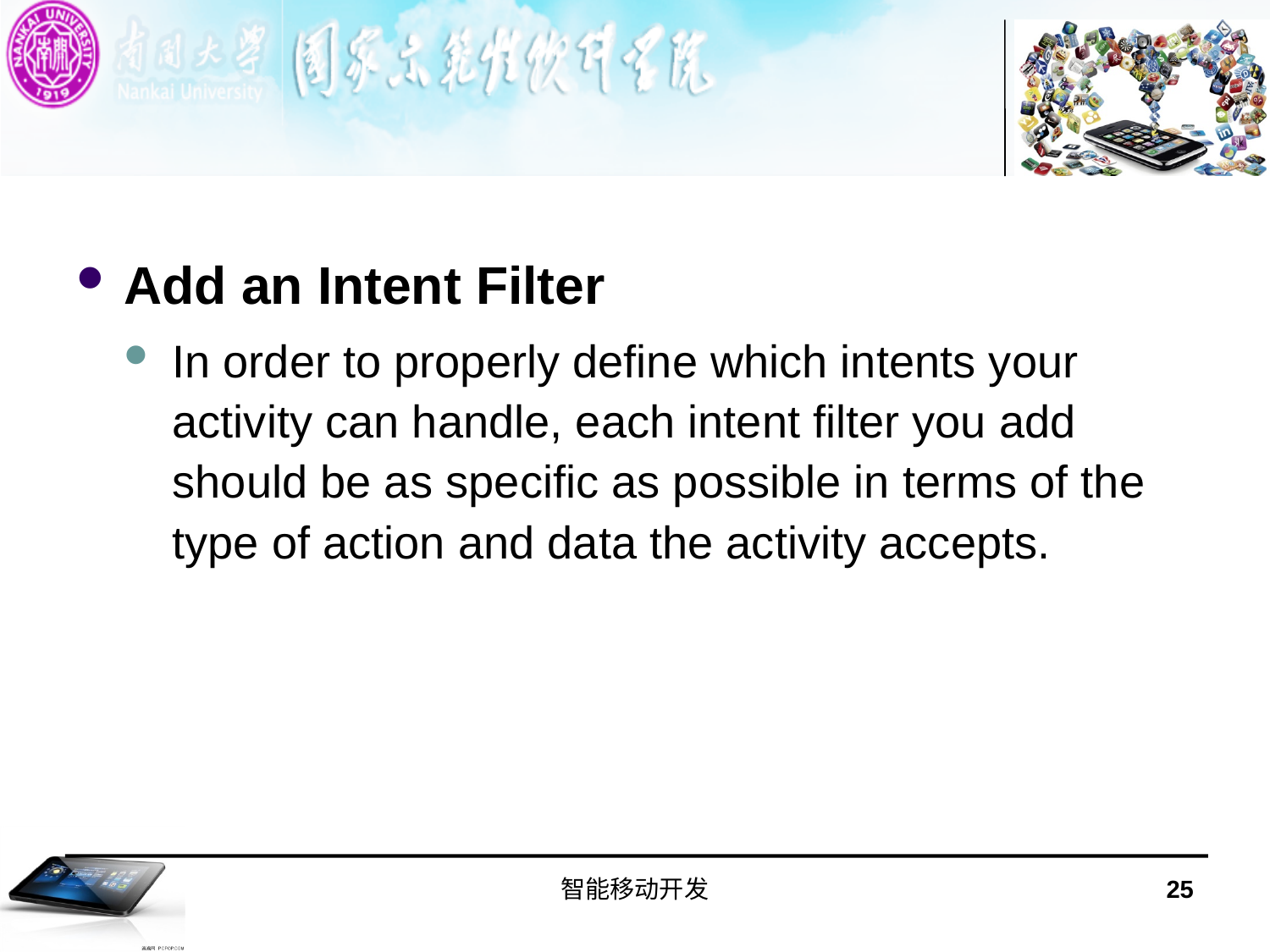

#
Add an Intent Filter
In order to properly define which intents your activity can handle, each intent filter you add should be as specific as possible in terms of the type of action and data the activity accepts.

智能移动开发
25